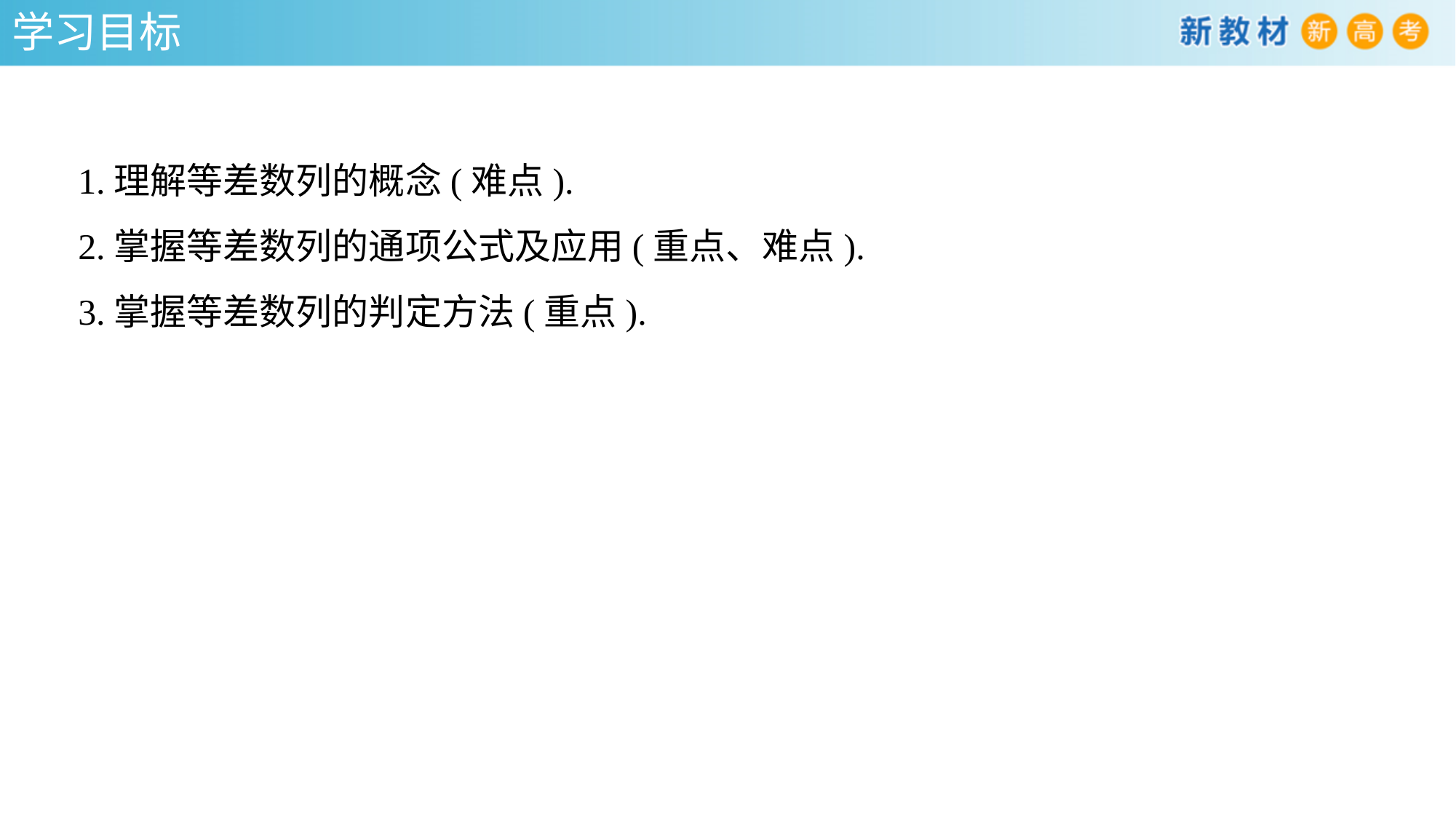

学习目标
1.理解等差数列的概念(难点).
2.掌握等差数列的通项公式及应用(重点、难点).
3.掌握等差数列的判定方法(重点).